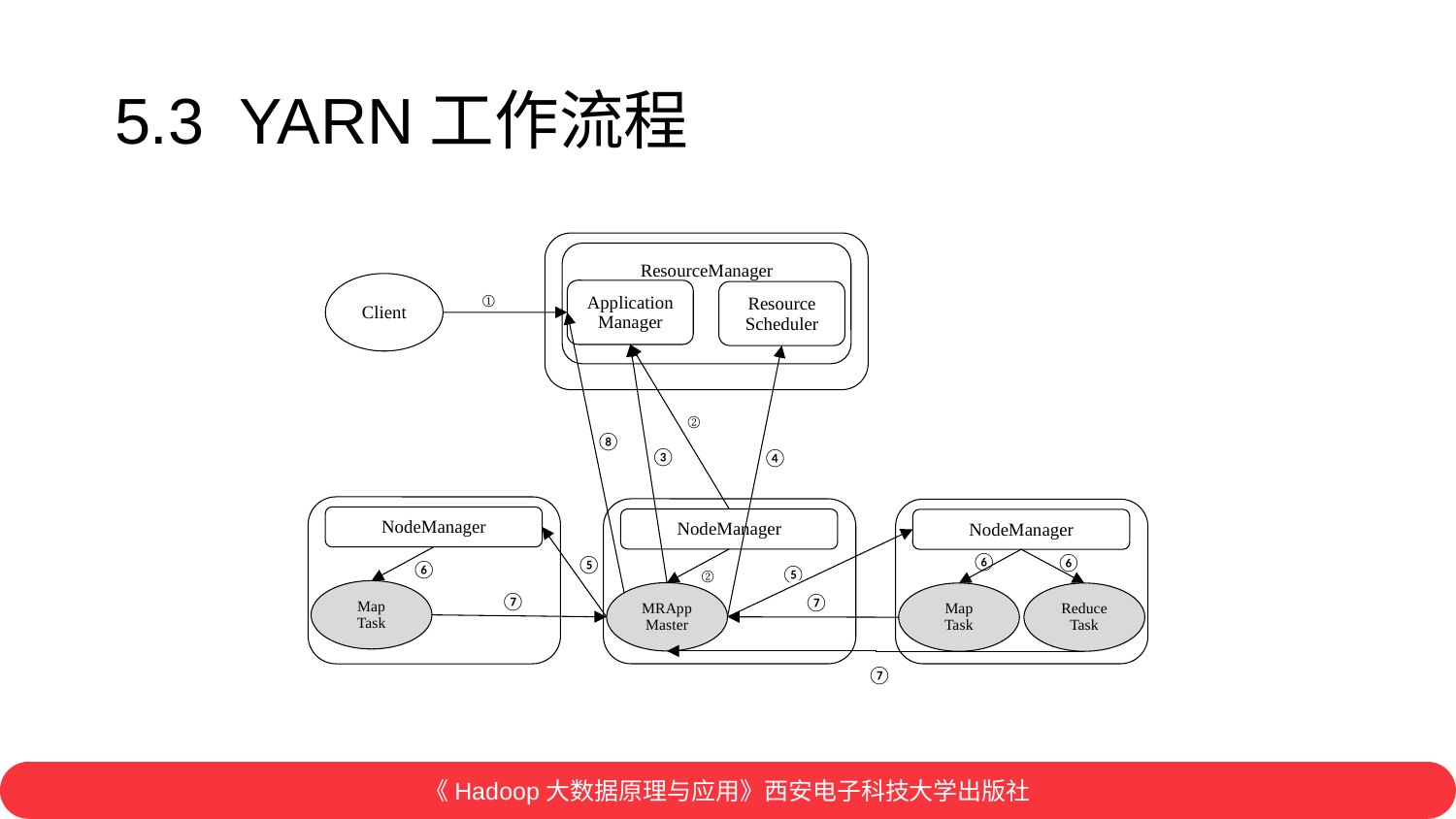

# 5.3  YARN工作流程

ResourceManager

Client
①
Application
Manager
Resource
Scheduler
②
⑧
③
④

NodeManager
NodeManager
NodeManager
⑥
⑥
⑤
⑥
②
⑤
⑦
Map Task
⑦
MRApp
Master
Map Task
Reduce Task
⑦